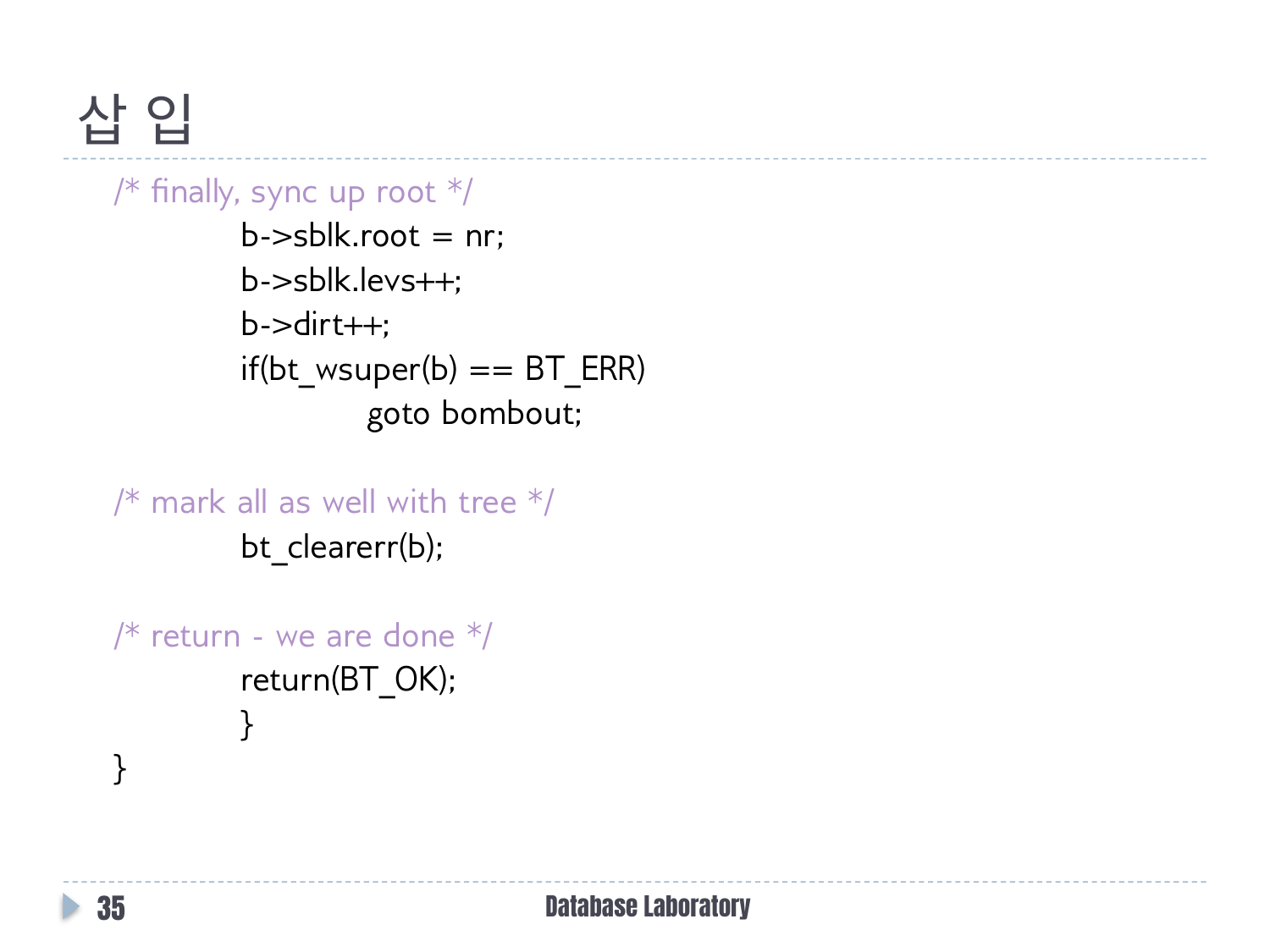

# 삽 입
	/* finally, sync up root */
		b->sblk.root = nr;
		b->sblk.levs++;
		b->dirt++;
		if(bt_wsuper(b) == BT_ERR)
			goto bombout;

	/* mark all as well with tree */
		bt_clearerr(b);

	/* return - we are done */
		return(BT_OK);
		}
	}